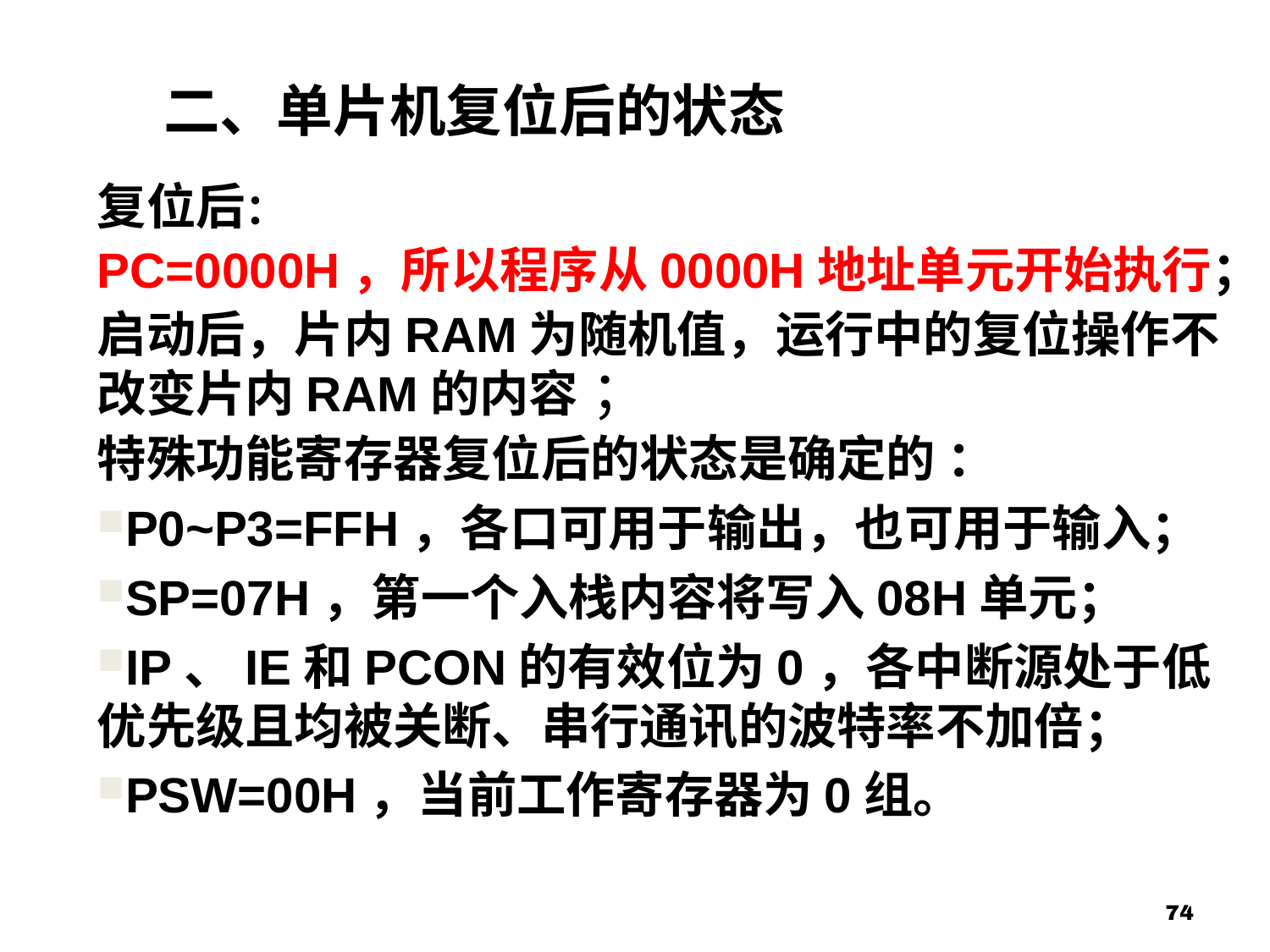

二、单片机复位后的状态
复位后：
PC=0000H，所以程序从0000H地址单元开始执行；
启动后，片内RAM为随机值，运行中的复位操作不改变片内RAM的内容 ；
特殊功能寄存器复位后的状态是确定的 ：
P0~P3=FFH，各口可用于输出，也可用于输入；
SP=07H，第一个入栈内容将写入08H单元；
IP、IE和PCON的有效位为0，各中断源处于低优先级且均被关断、串行通讯的波特率不加倍；
PSW=00H，当前工作寄存器为0组。

74